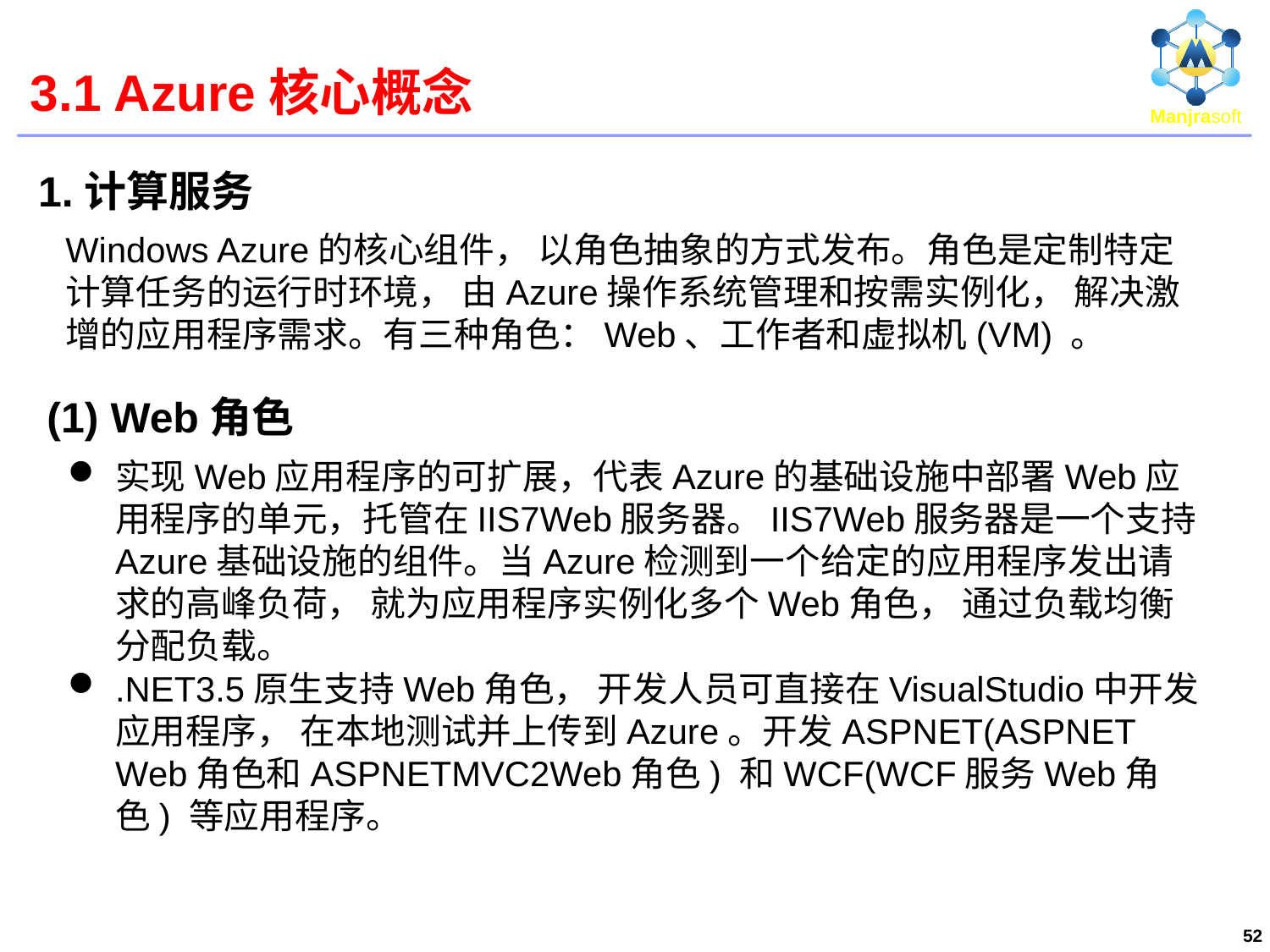

# 3.1 Azure核心概念
1.计算服务
Windows Azure的核心组件， 以角色抽象的方式发布。角色是定制特定计算任务的运行时环境， 由Azure操作系统管理和按需实例化， 解决激增的应用程序需求。有三种角色：Web、工作者和虚拟机(VM) 。
(1) Web角色
实现Web应用程序的可扩展，代表Azure的基础设施中部署Web应用程序的单元，托管在IIS7Web服务器。IIS7Web服务器是一个支持Azure基础设施的组件。当Azure检测到一个给定的应用程序发出请求的高峰负荷， 就为应用程序实例化多个Web角色， 通过负载均衡分配负载。
.NET3.5原生支持Web角色， 开发人员可直接在VisualStudio中开发应用程序， 在本地测试并上传到Azure。开发ASPNET(ASPNET Web角色和ASPNETMVC2Web角色) 和WCF(WCF服务Web角色) 等应用程序。
52